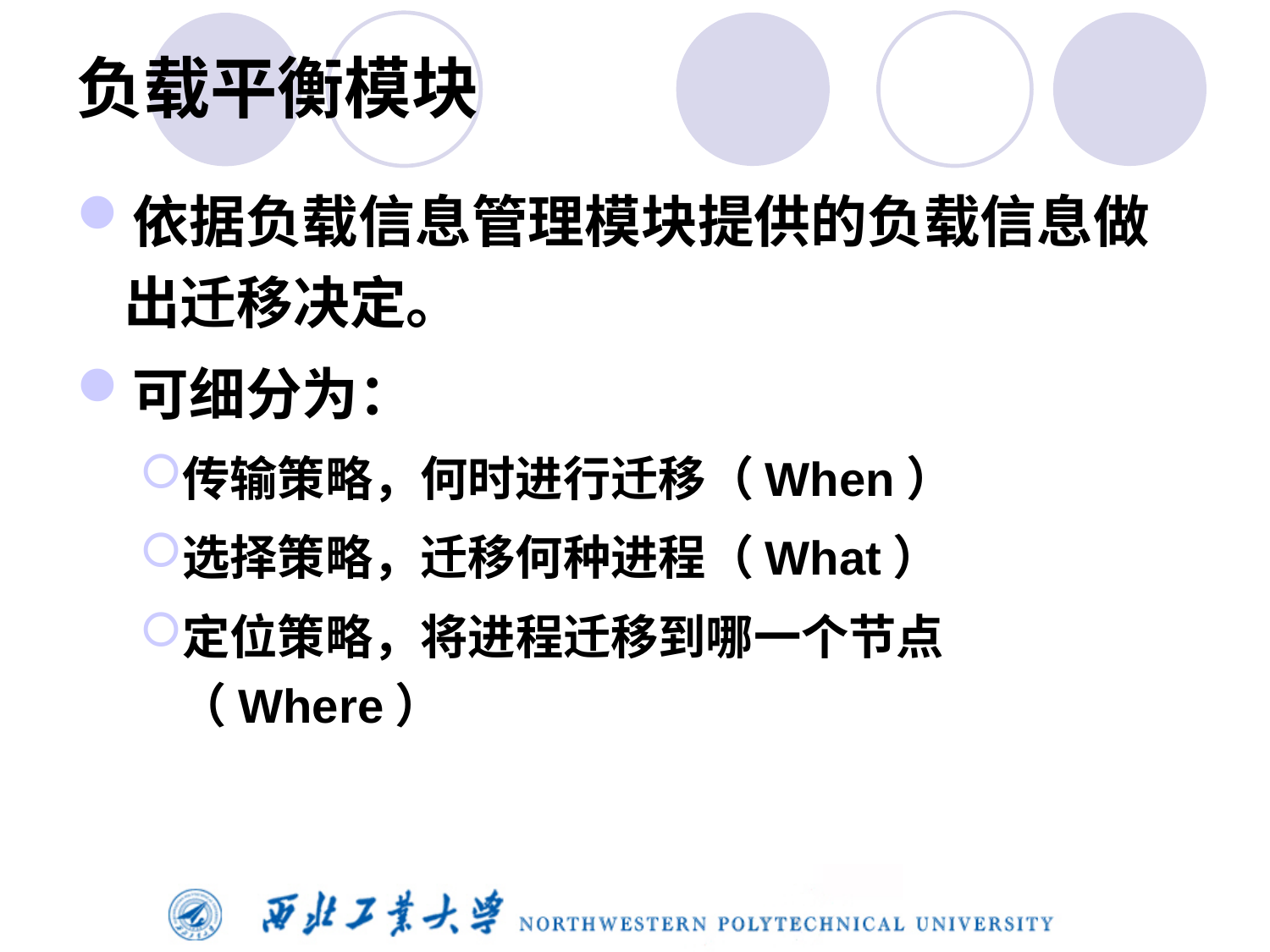

# 负载平衡模块
依据负载信息管理模块提供的负载信息做出迁移决定。
可细分为：
传输策略，何时进行迁移（When）
选择策略，迁移何种进程（What）
定位策略，将进程迁移到哪一个节点（Where）